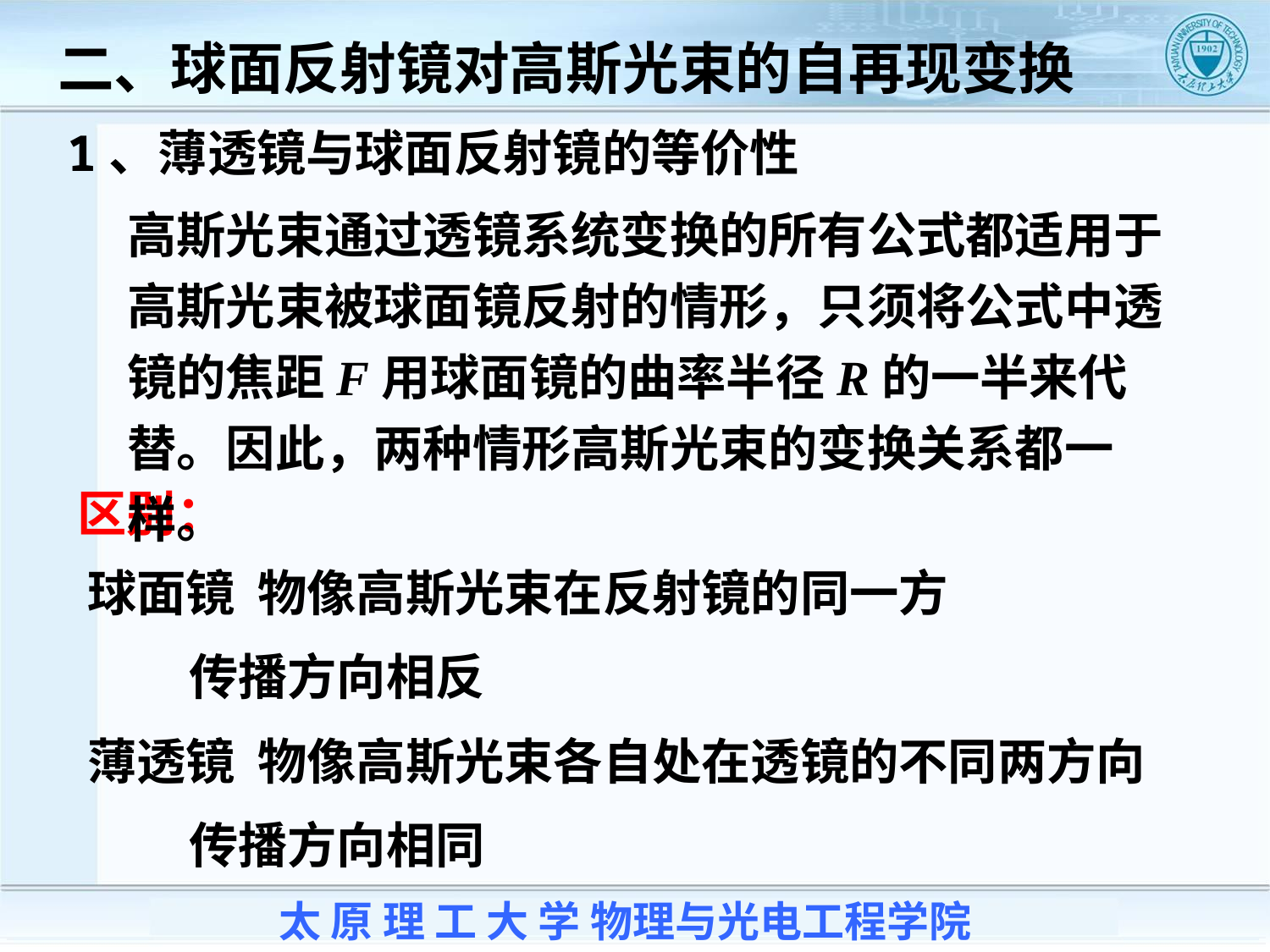

# 二、球面反射镜对高斯光束的自再现变换
1、薄透镜与球面反射镜的等价性
高斯光束通过透镜系统变换的所有公式都适用于高斯光束被球面镜反射的情形，只须将公式中透镜的焦距F用球面镜的曲率半径R的一半来代替。因此，两种情形高斯光束的变换关系都一样。
区别：
球面镜  物像高斯光束在反射镜的同一方
        传播方向相反
薄透镜  物像高斯光束各自处在透镜的不同两方向
        传播方向相同